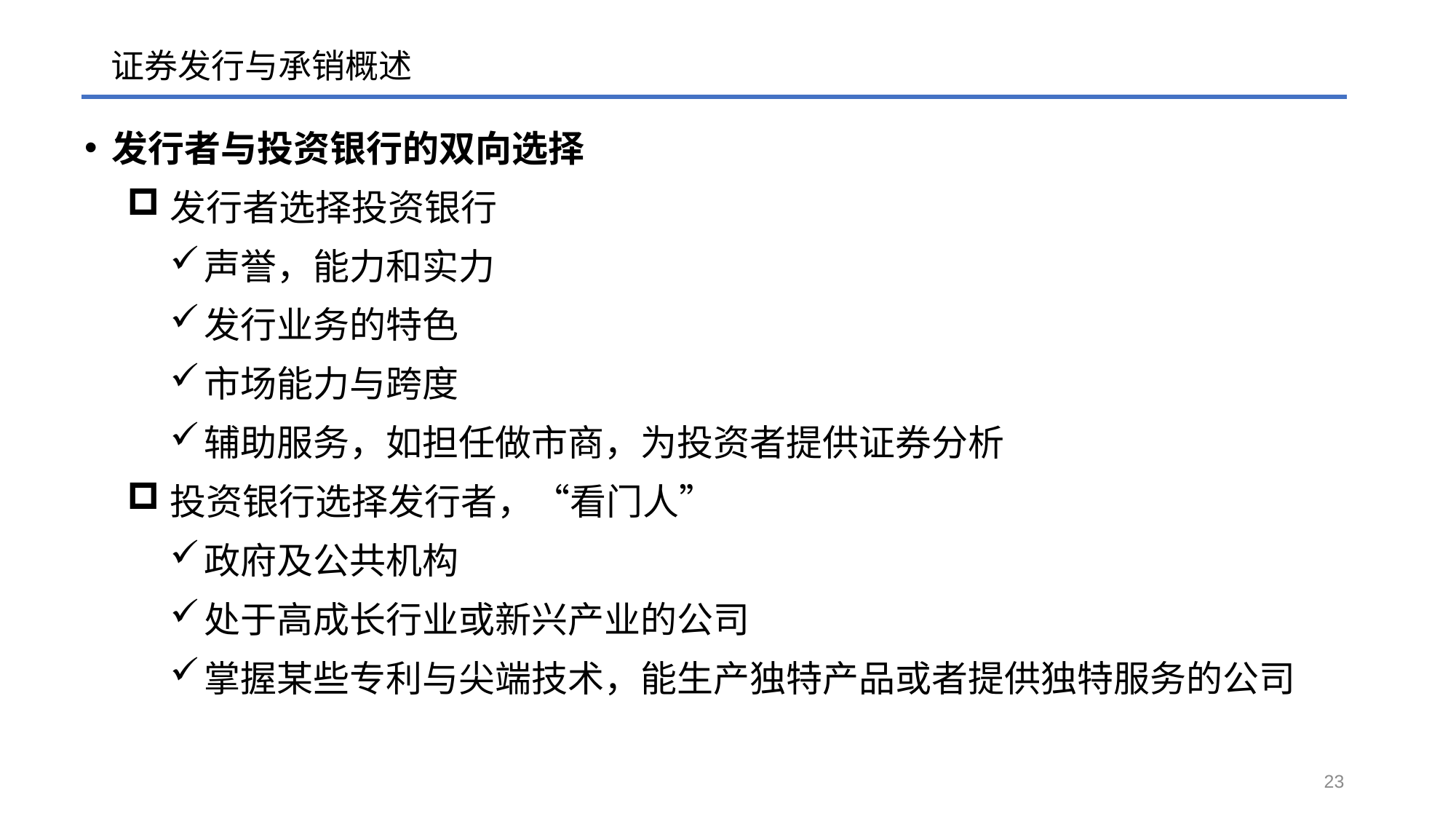

# 证券发行与承销概述
发行者与投资银行的双向选择
发行者选择投资银行
声誉，能力和实力
发行业务的特色
市场能力与跨度
辅助服务，如担任做市商，为投资者提供证券分析
投资银行选择发行者，“看门人”
政府及公共机构
处于高成长行业或新兴产业的公司
掌握某些专利与尖端技术，能生产独特产品或者提供独特服务的公司
23